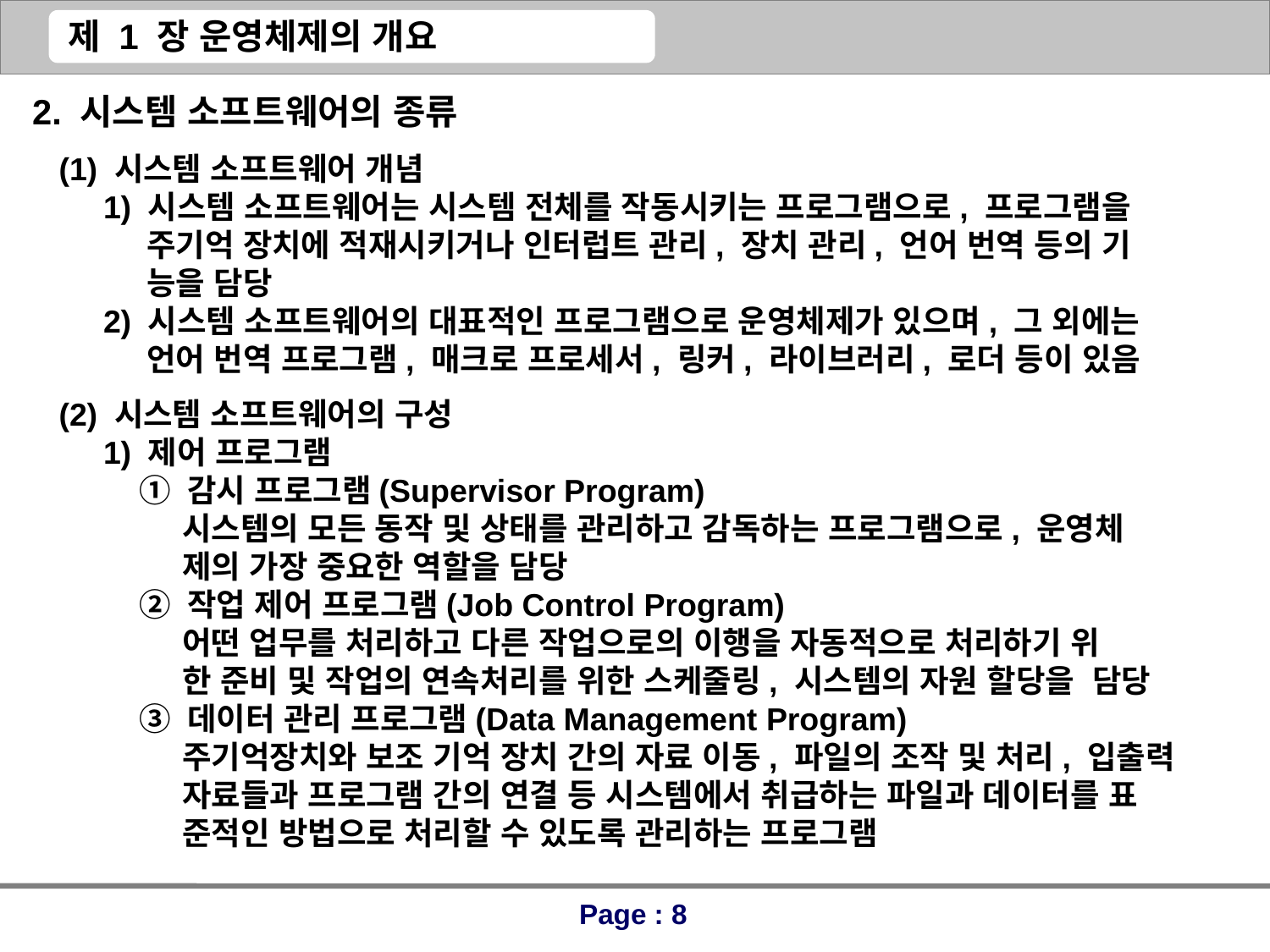

2. 시스템 소프트웨어의 종류

   (1) 시스템 소프트웨어 개념
        1) 시스템 소프트웨어는 시스템 전체를 작동시키는 프로그램으로, 프로그램을
            주기억 장치에 적재시키거나 인터럽트 관리, 장치 관리, 언어 번역 등의 기
            능을 담당
        2) 시스템 소프트웨어의 대표적인 프로그램으로 운영체제가 있으며, 그 외에는
            언어 번역 프로그램, 매크로 프로세서, 링커, 라이브러리, 로더 등이 있음

   (2) 시스템 소프트웨어의 구성
        1) 제어 프로그램
            ① 감시 프로그램(Supervisor Program)
                시스템의 모든 동작 및 상태를 관리하고 감독하는 프로그램으로, 운영체
                제의 가장 중요한 역할을 담당
            ② 작업 제어 프로그램(Job Control Program)
                어떤 업무를 처리하고 다른 작업으로의 이행을 자동적으로 처리하기 위
                한 준비 및 작업의 연속처리를 위한 스케줄링, 시스템의 자원 할당을  담당
            ③ 데이터 관리 프로그램(Data Management Program)
                주기억장치와 보조 기억 장치 간의 자료 이동, 파일의 조작 및 처리, 입출력
                자료들과 프로그램 간의 연결 등 시스템에서 취급하는 파일과 데이터를 표
                준적인 방법으로 처리할 수 있도록 관리하는 프로그램
Page : 8